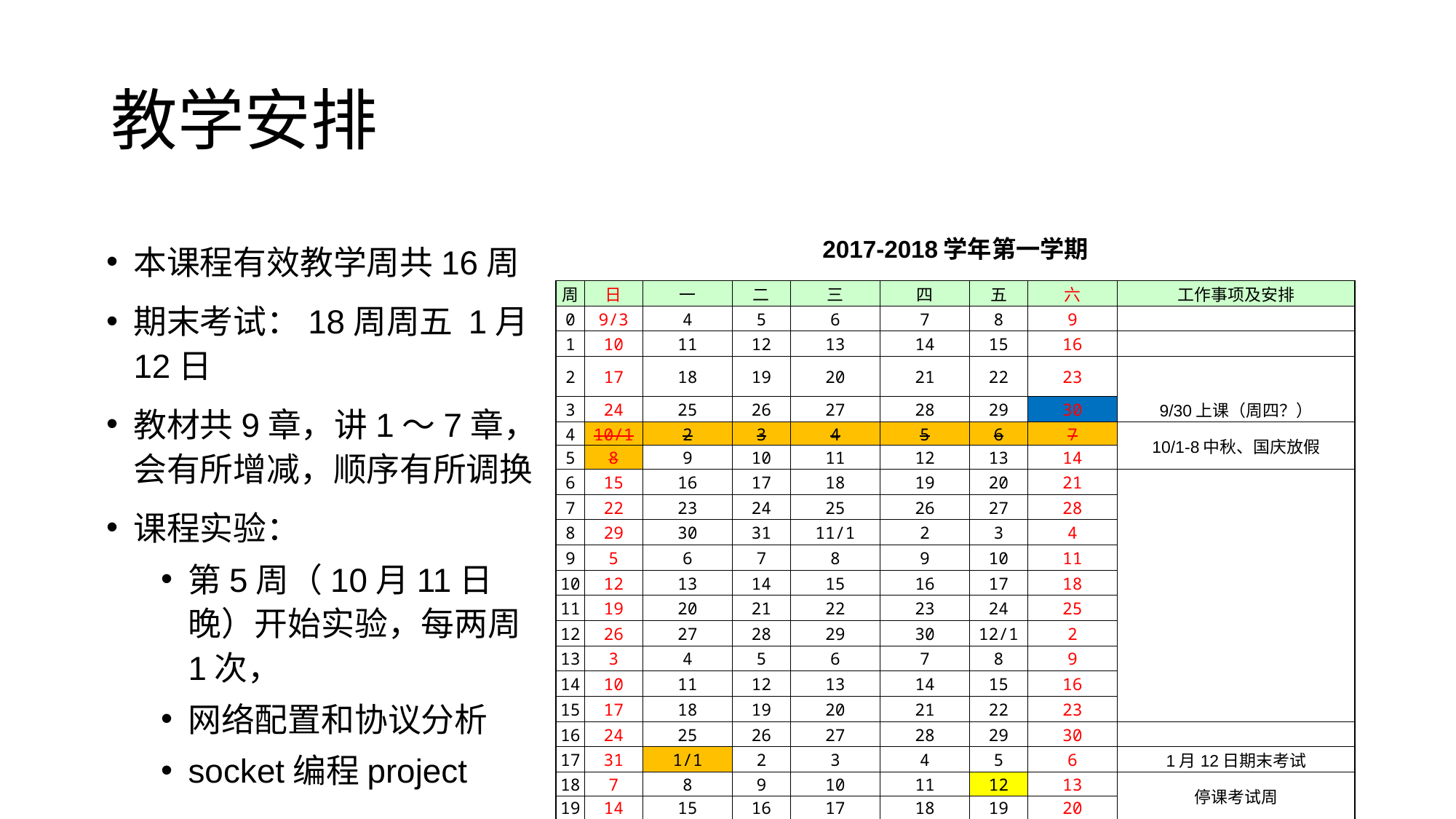

# 教学安排
| 2017-2018学年第一学期 |  |  |  |  |  |  |  |  |
| --- | --- | --- | --- | --- | --- | --- | --- | --- |
| 周 | 日 | 一 | 二 | 三 | 四 | 五 | 六 | 工作事项及安排 |
| 0 | 9/3 | 4 | 5 | 6 | 7 | 8 | 9 |  |
| 1 | 10 | 11 | 12 | 13 | 14 | 15 | 16 |  |
| 2 | 17 | 18 | 19 | 20 | 21 | 22 | 23 |  |
| 3 | 24 | 25 | 26 | 27 | 28 | 29 | 30 | 9/30上课（周四？） |
| 4 | 10/1 | 2 | 3 | 4 | 5 | 6 | 7 | 10/1-8中秋、国庆放假 |
| 5 | 8 | 9 | 10 | 11 | 12 | 13 | 14 |  |
| 6 | 15 | 16 | 17 | 18 | 19 | 20 | 21 |  |
| 7 | 22 | 23 | 24 | 25 | 26 | 27 | 28 |  |
| 8 | 29 | 30 | 31 | 11/1 | 2 | 3 | 4 |  |
| 9 | 5 | 6 | 7 | 8 | 9 | 10 | 11 |  |
| 10 | 12 | 13 | 14 | 15 | 16 | 17 | 18 |  |
| 11 | 19 | 20 | 21 | 22 | 23 | 24 | 25 |  |
| 12 | 26 | 27 | 28 | 29 | 30 | 12/1 | 2 |  |
| 13 | 3 | 4 | 5 | 6 | 7 | 8 | 9 |  |
| 14 | 10 | 11 | 12 | 13 | 14 | 15 | 16 |  |
| 15 | 17 | 18 | 19 | 20 | 21 | 22 | 23 |  |
| 16 | 24 | 25 | 26 | 27 | 28 | 29 | 30 |  |
| 17 | 31 | 1/1 | 2 | 3 | 4 | 5 | 6 | 1月12日期末考试 |
| 18 | 7 | 8 | 9 | 10 | 11 | 12 | 13 | 停课考试周 |
| 19 | 14 | 15 | 16 | 17 | 18 | 19 | 20 |  |
本课程有效教学周共16周
期末考试：18周周五 1月12日
教材共9章，讲1～7章，会有所增减，顺序有所调换
课程实验：
第5周（10月11日晚）开始实验，每两周1次，
网络配置和协议分析
socket编程project